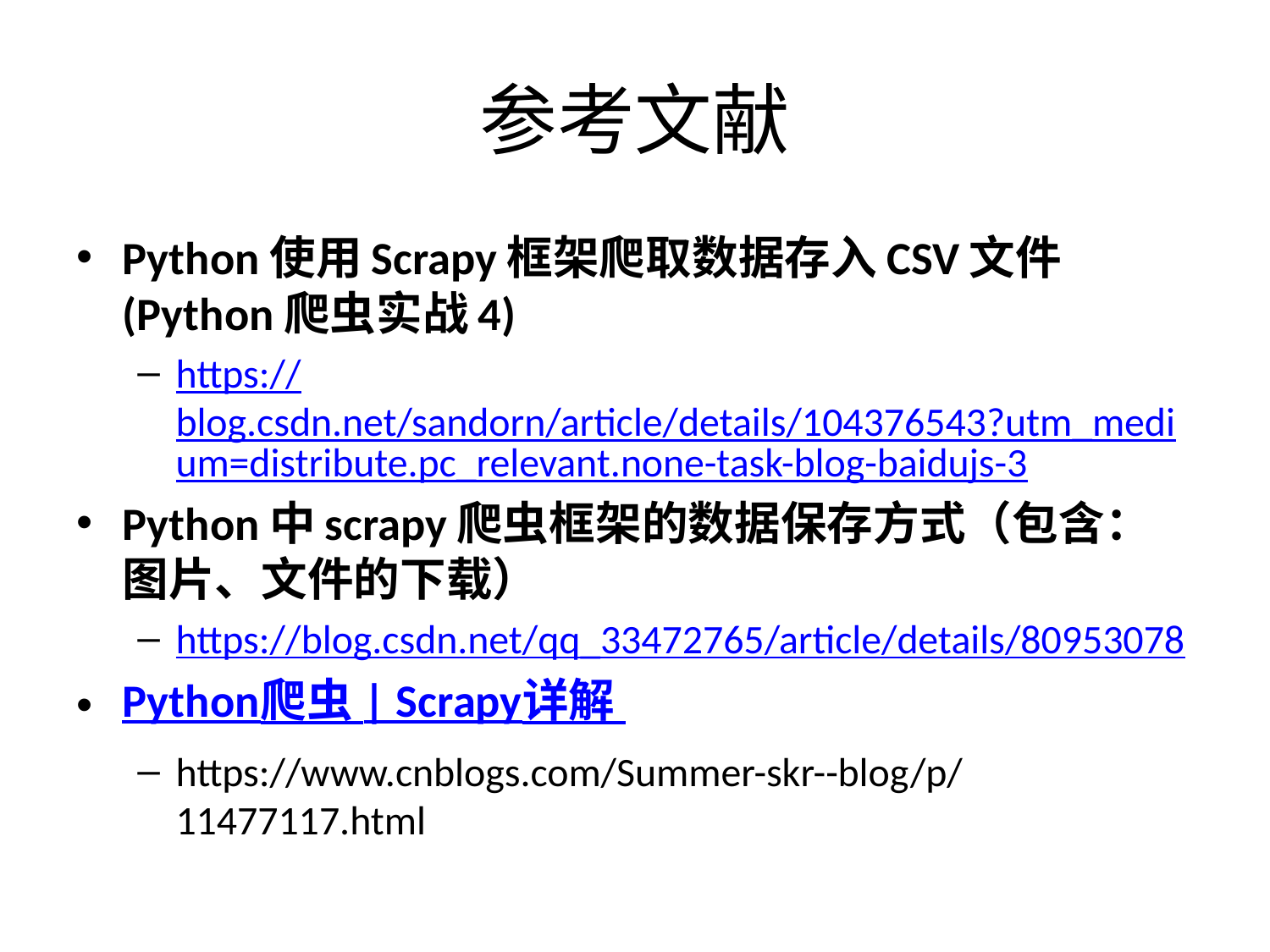

# 参考文献
Python使用Scrapy框架爬取数据存入CSV文件(Python爬虫实战4)
https://blog.csdn.net/sandorn/article/details/104376543?utm_medium=distribute.pc_relevant.none-task-blog-baidujs-3
Python中scrapy爬虫框架的数据保存方式（包含：图片、文件的下载）
https://blog.csdn.net/qq_33472765/article/details/80953078
Python爬虫 | Scrapy详解
https://www.cnblogs.com/Summer-skr--blog/p/11477117.html